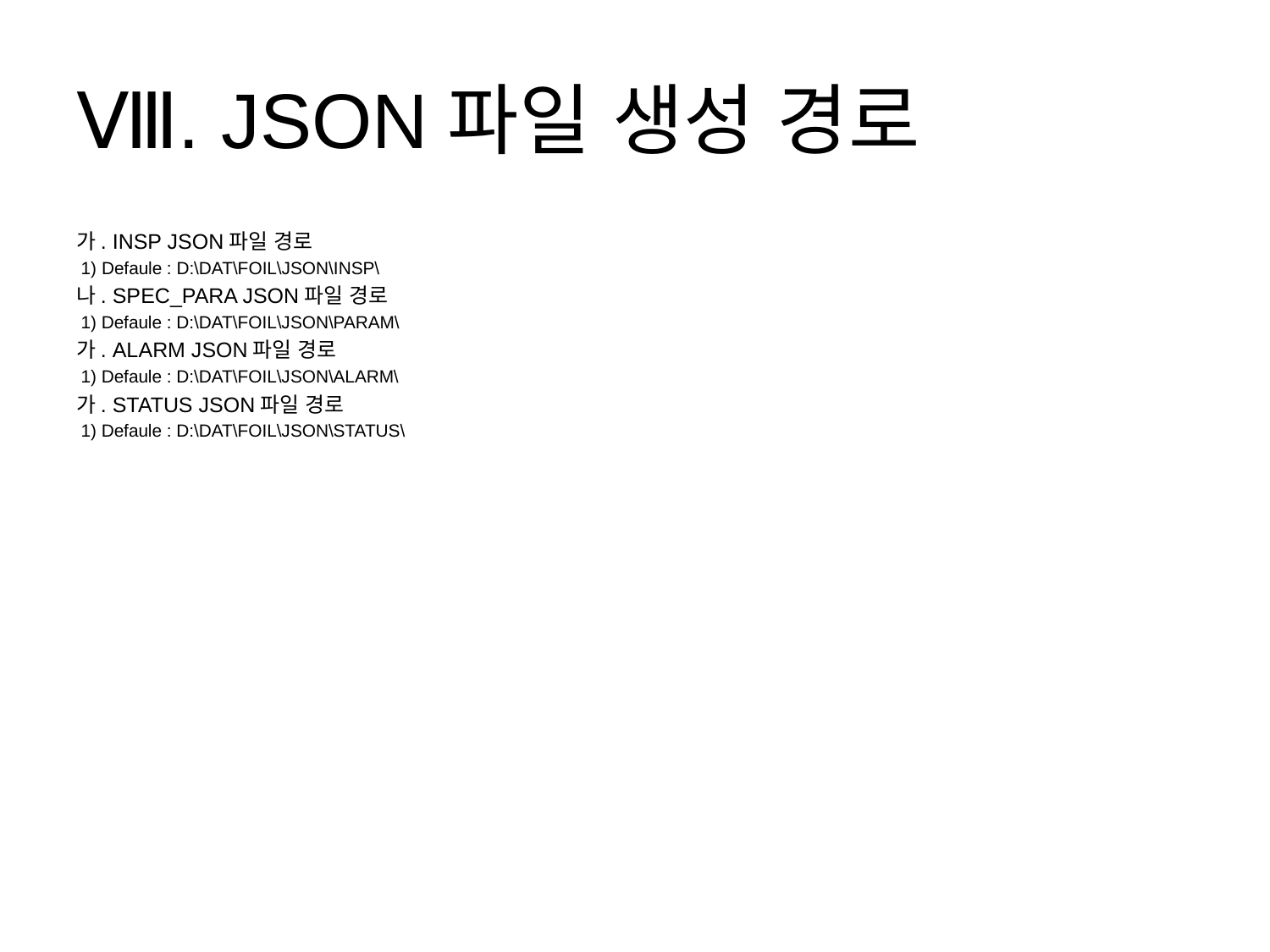

# Ⅷ. JSON파일 생성 경로
가. INSP JSON파일 경로
 1) Defaule : D:\DAT\FOIL\JSON\INSP\
나. SPEC_PARA JSON파일 경로
 1) Defaule : D:\DAT\FOIL\JSON\PARAM\
가. ALARM JSON파일 경로
 1) Defaule : D:\DAT\FOIL\JSON\ALARM\
가. STATUS JSON파일 경로
 1) Defaule : D:\DAT\FOIL\JSON\STATUS\